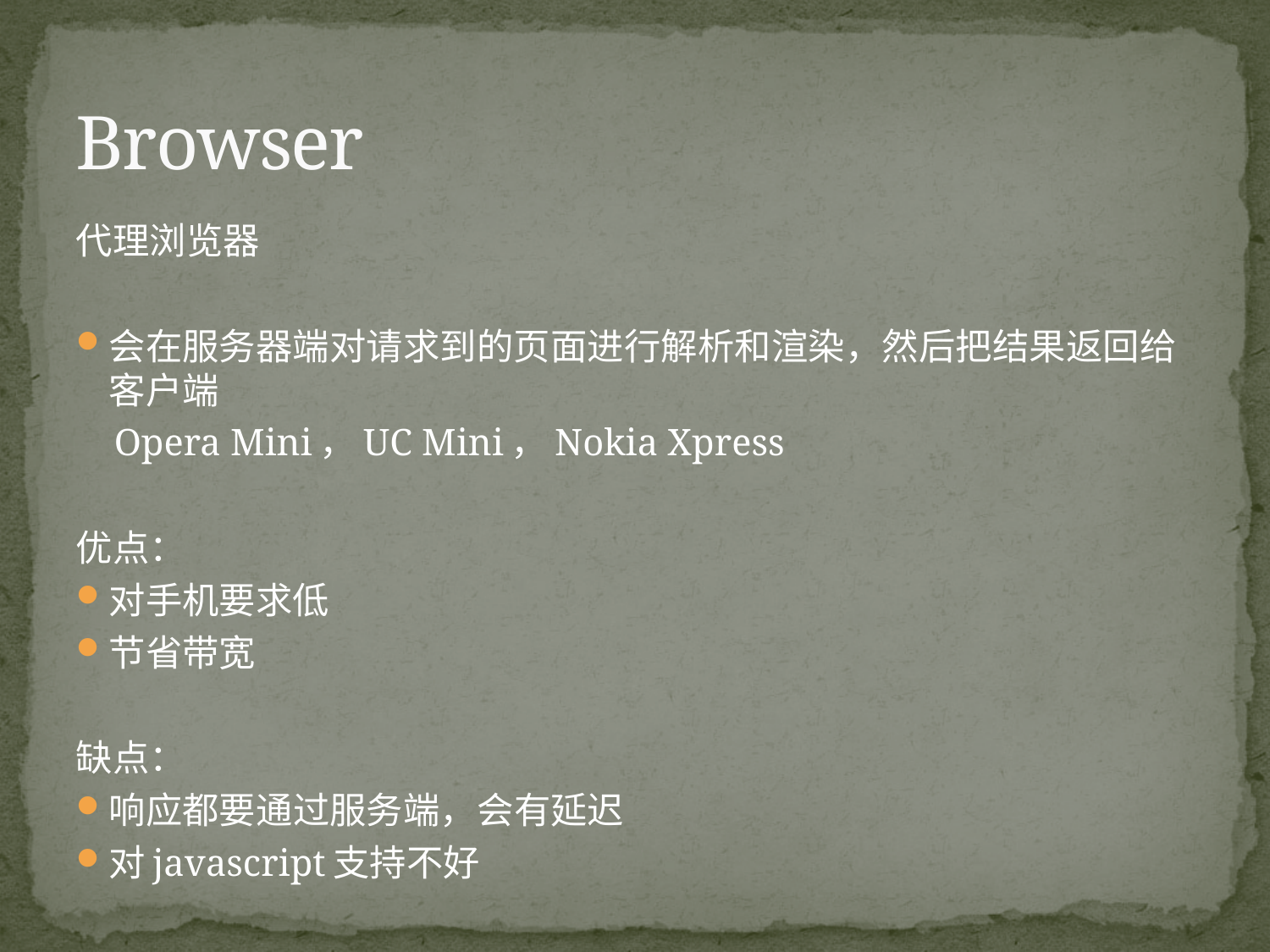

# Browser
代理浏览器

会在服务器端对请求到的页面进行解析和渲染，然后把结果返回给客户端
    Opera Mini，UC Mini，Nokia Xpress

优点：
对手机要求低
节省带宽

缺点：
响应都要通过服务端，会有延迟
对javascript支持不好